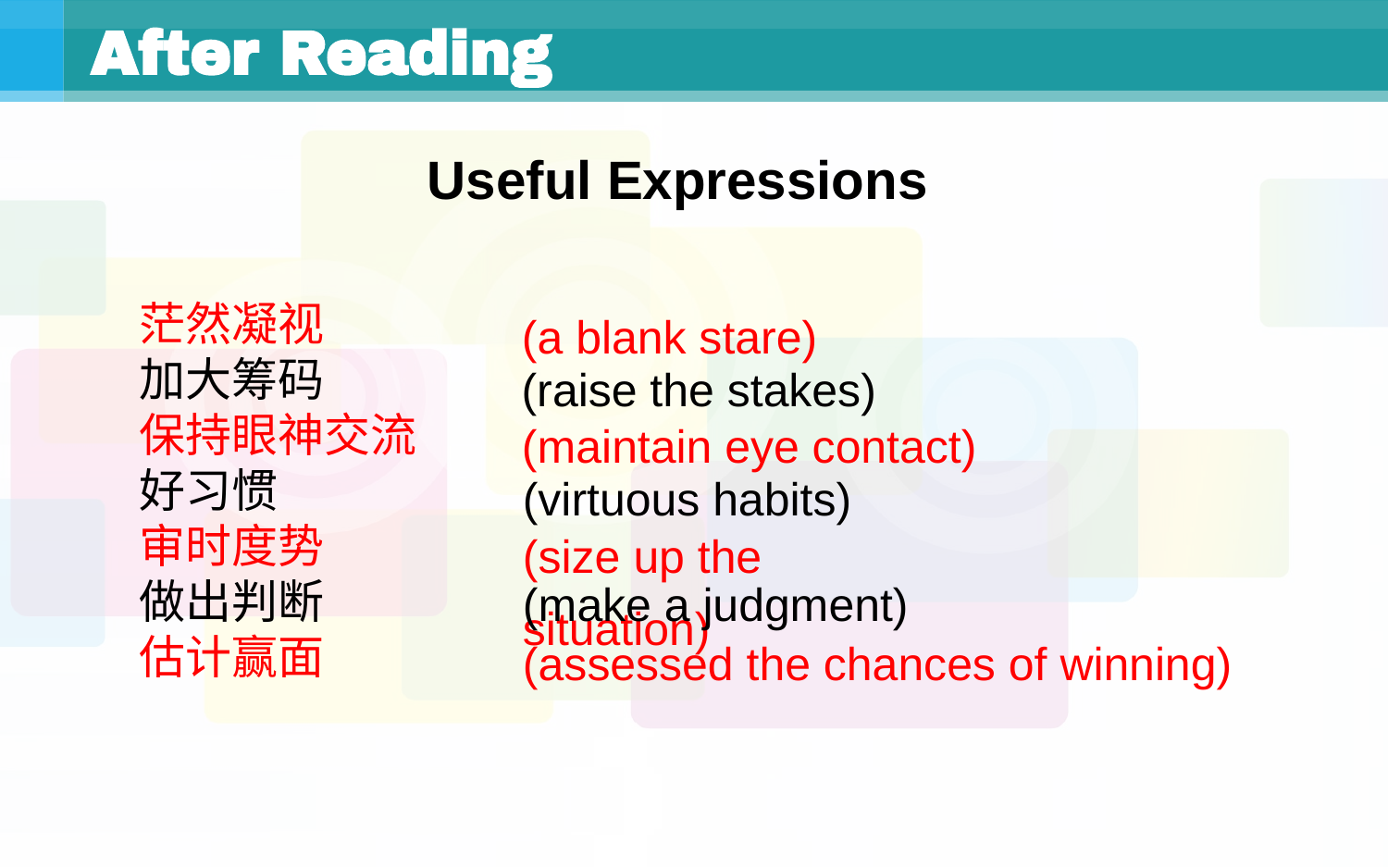

# After Reading
Useful Expressions
(a blank stare)
茫然凝视
加大筹码
保持眼神交流
好习惯
审时度势
做出判断
估计赢面
(raise the stakes)
(maintain eye contact)
(virtuous habits)
(size up the situation)
(make a judgment)
(assessed the chances of winning)